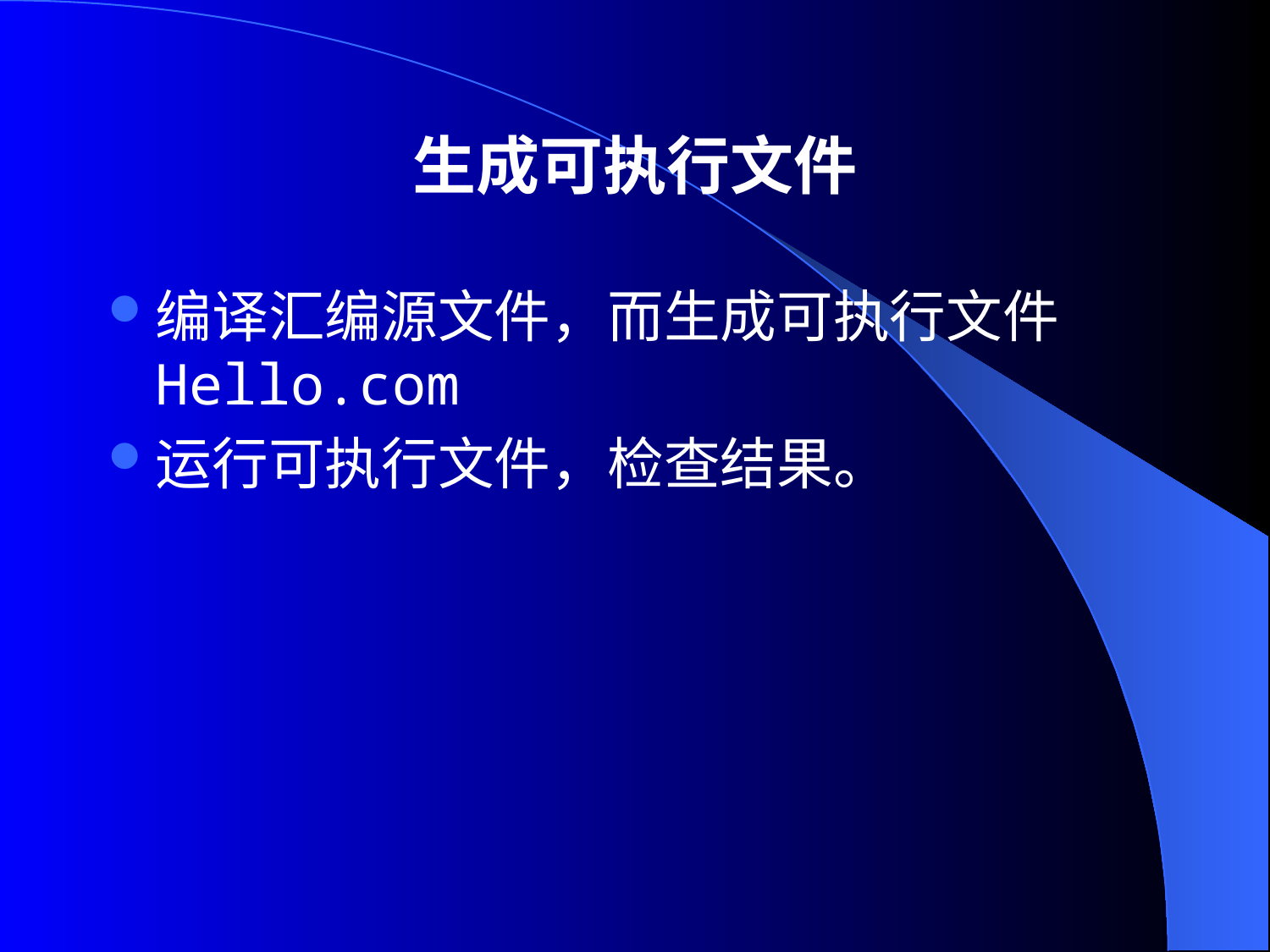

# 生成可执行文件
编译汇编源文件，而生成可执行文件 Hello.com
运行可执行文件，检查结果。